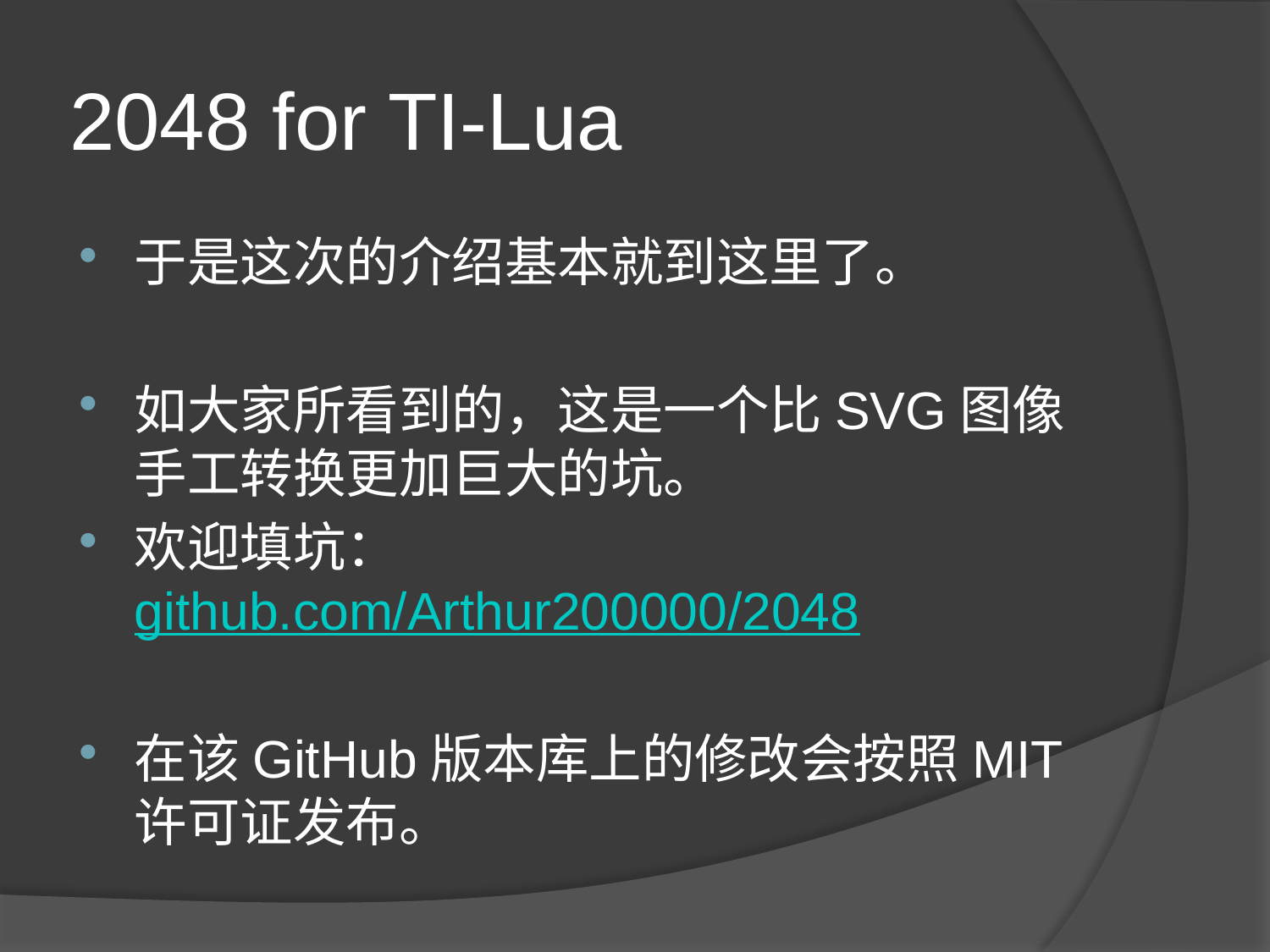

# 2048 for TI-Lua
于是这次的介绍基本就到这里了。

如大家所看到的，这是一个比SVG图像手工转换更加巨大的坑。
欢迎填坑：github.com/Arthur200000/2048

在该GitHub版本库上的修改会按照MIT许可证发布。